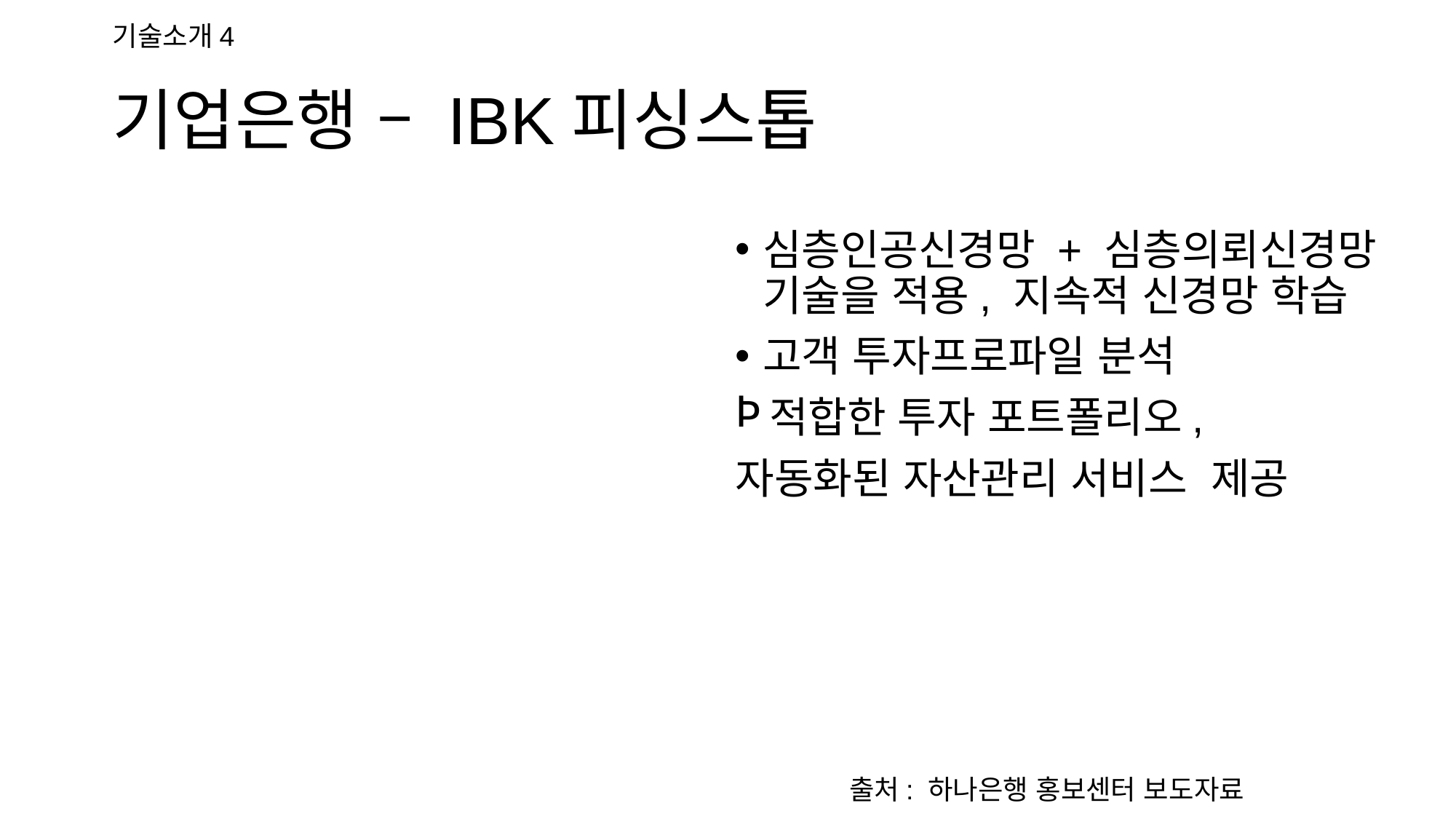

기술소개4
# 기업은행 – IBK피싱스톱
심층인공신경망 + 심층의뢰신경망 기술을 적용, 지속적 신경망 학습
고객 투자프로파일 분석
적합한 투자 포트폴리오,
자동화된 자산관리 서비스  제공
출처: 하나은행 홍보센터 보도자료